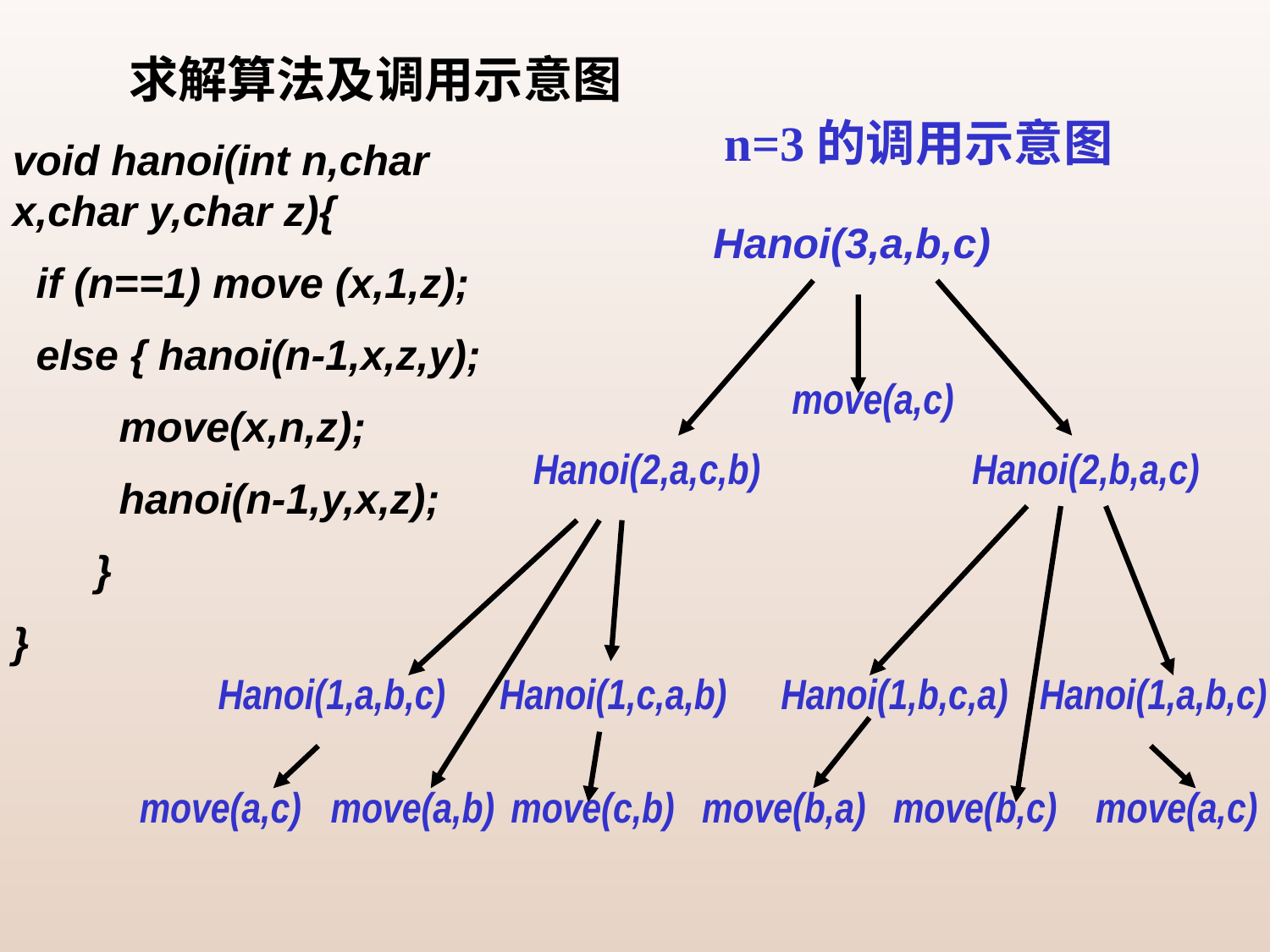

求解算法及调用示意图
n=3的调用示意图
Hanoi(3,a,b,c)

move(a,c)
Hanoi(2,a,c,b)
Hanoi(2,b,a,c)

Hanoi(1,a,b,c)
Hanoi(1,c,a,b)
Hanoi(1,b,c,a)
Hanoi(1,a,b,c)

move(a,c)
move(a,b)
move(c,b)
move(b,a)
move(b,c)
move(a,c)
void hanoi(int n,char x,char y,char z){
  if (n==1) move (x,1,z);
  else { hanoi(n-1,x,z,y);
         move(x,n,z);
         hanoi(n-1,y,x,z);
       }
}